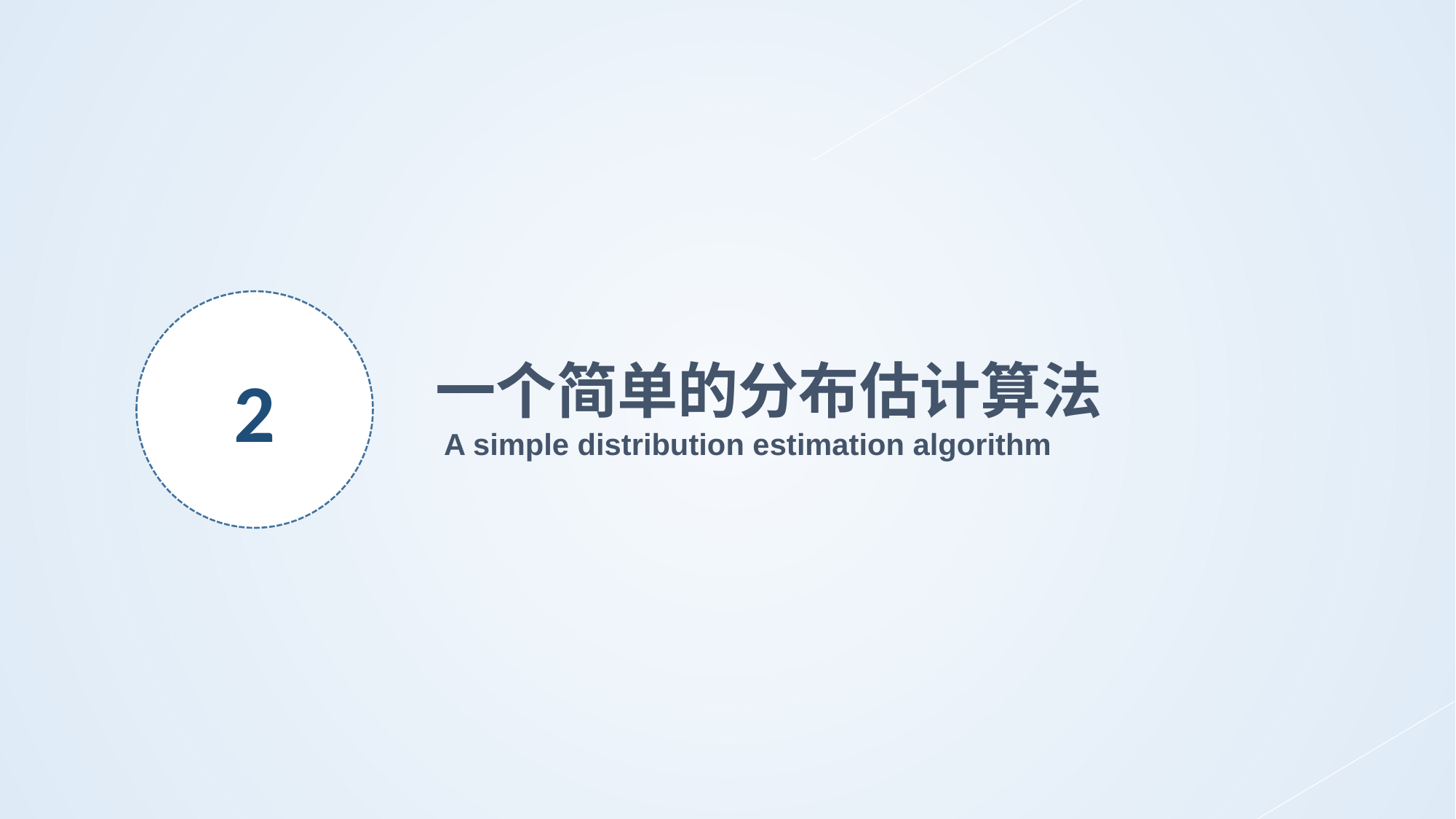

2
一个简单的分布估计算法
 A simple distribution estimation algorithm